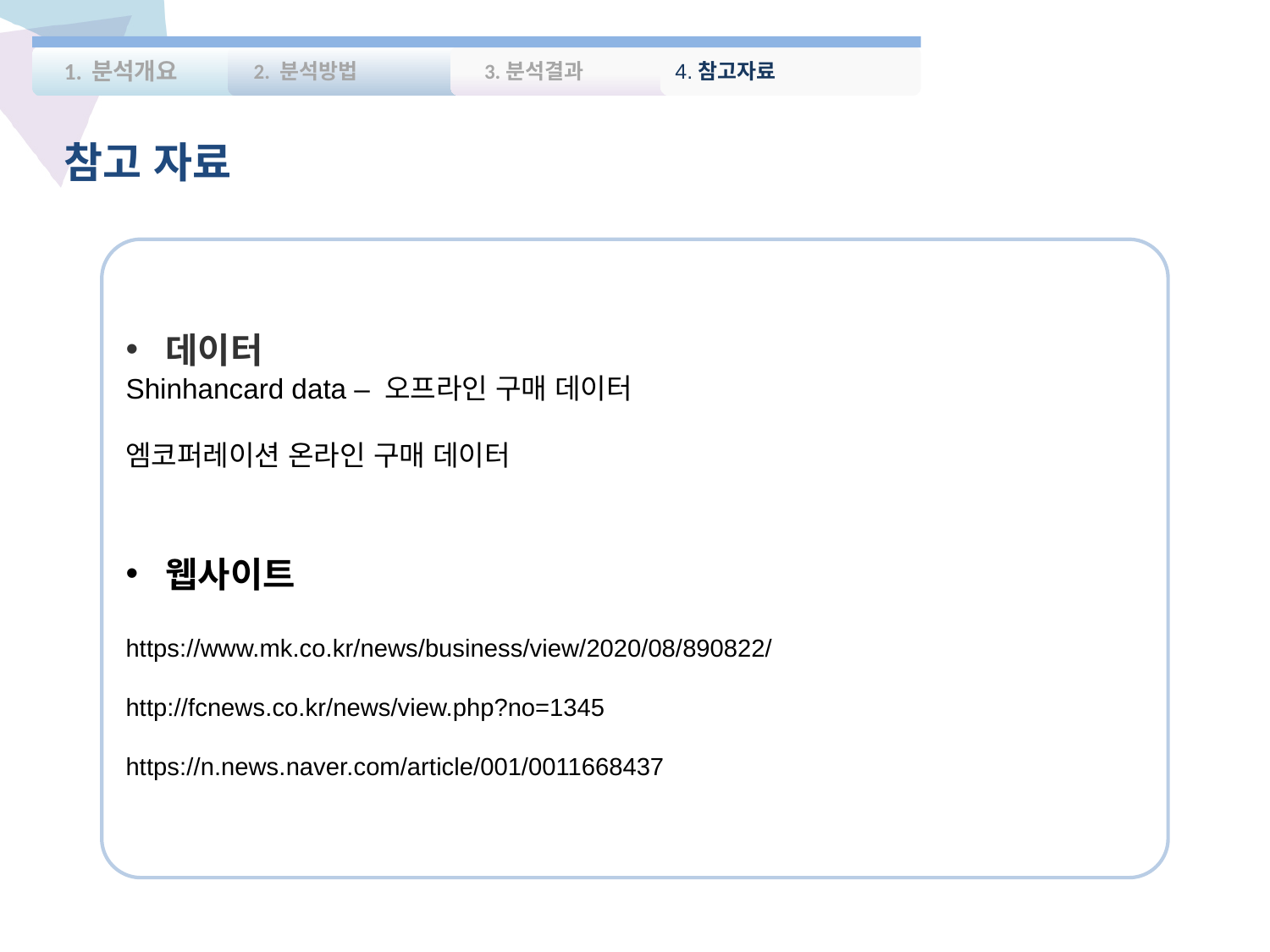

4.참고자료
1. 분석개요
2. 분석방법
3.분석결과
# 참고 자료
데이터
Shinhancard data – 오프라인 구매 데이터

엠코퍼레이션 온라인 구매 데이터

웹사이트

https://www.mk.co.kr/news/business/view/2020/08/890822/

http://fcnews.co.kr/news/view.php?no=1345

https://n.news.naver.com/article/001/0011668437